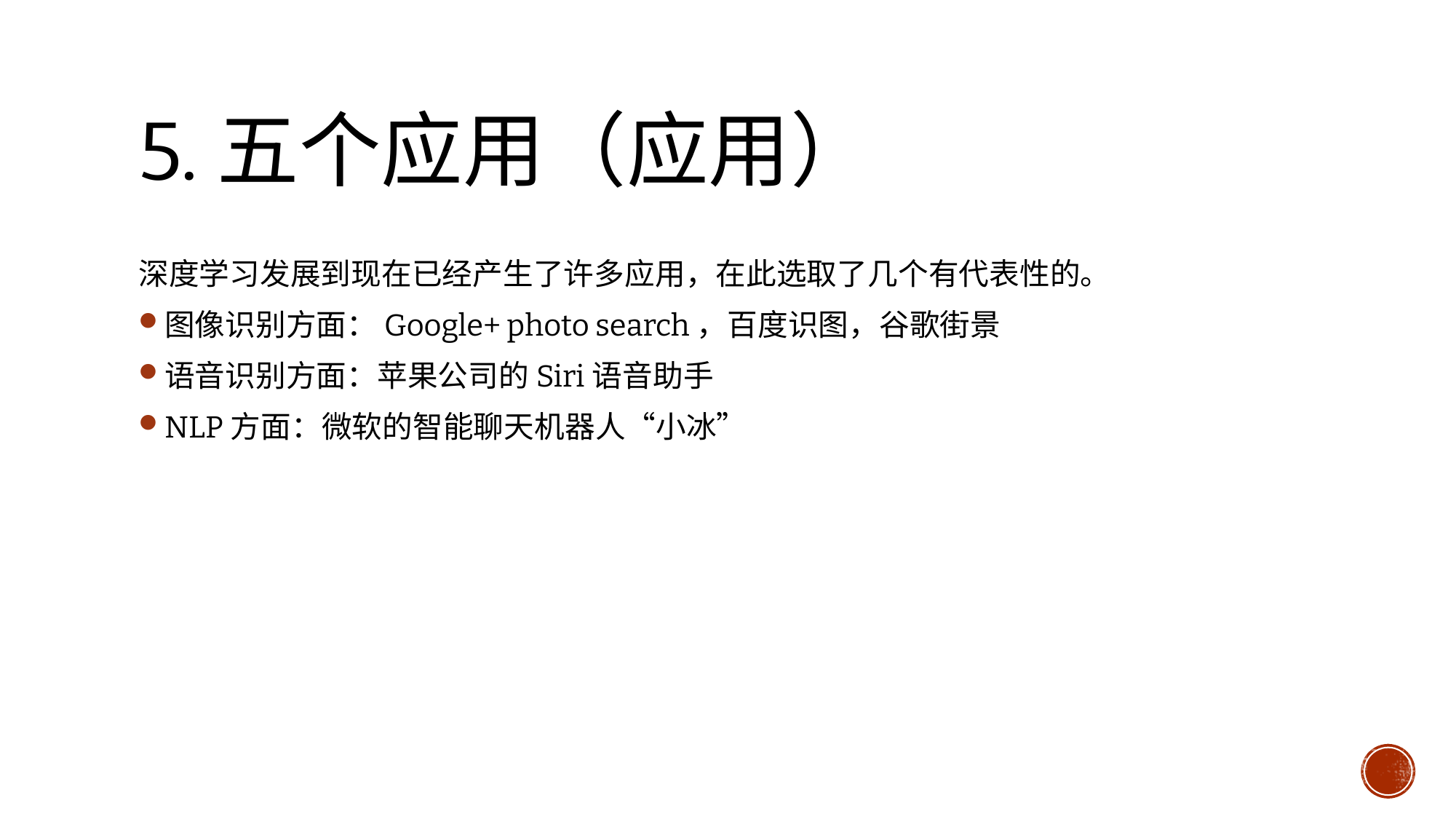

# 5.五个应用（应用）
深度学习发展到现在已经产生了许多应用，在此选取了几个有代表性的。
图像识别方面：Google+ photo search，百度识图，谷歌街景
语音识别方面：苹果公司的Siri语音助手
NLP方面：微软的智能聊天机器人“小冰”